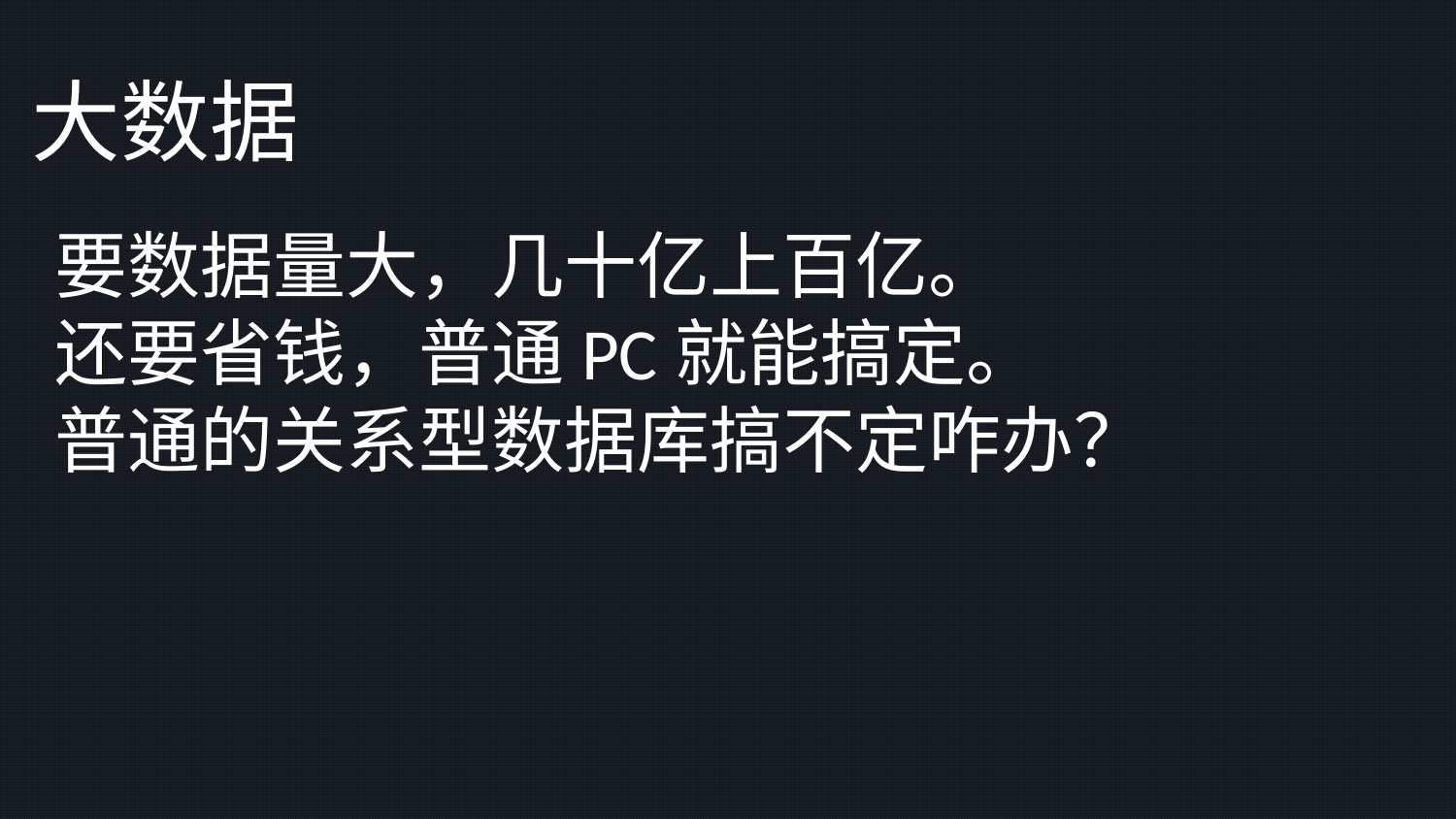

# 大数据
要数据量大，几十亿上百亿。
还要省钱，普通PC就能搞定。
普通的关系型数据库搞不定咋办？